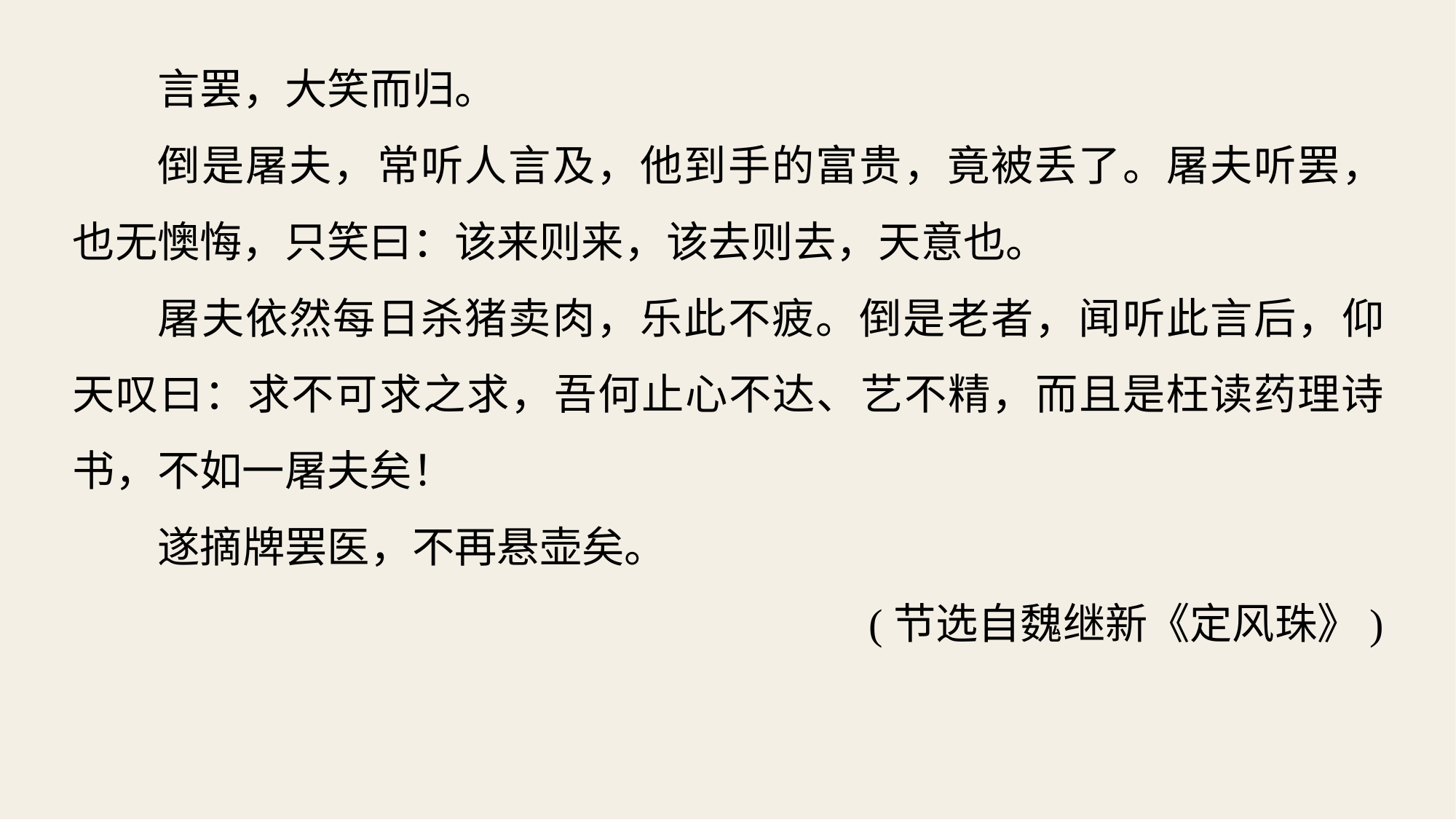

言罢，大笑而归。
倒是屠夫，常听人言及，他到手的富贵，竟被丢了。屠夫听罢，也无懊悔，只笑曰：该来则来，该去则去，天意也。
屠夫依然每日杀猪卖肉，乐此不疲。倒是老者，闻听此言后，仰天叹曰：求不可求之求，吾何止心不达、艺不精，而且是枉读药理诗书，不如一屠夫矣！
遂摘牌罢医，不再悬壶矣。
(节选自魏继新《定风珠》)